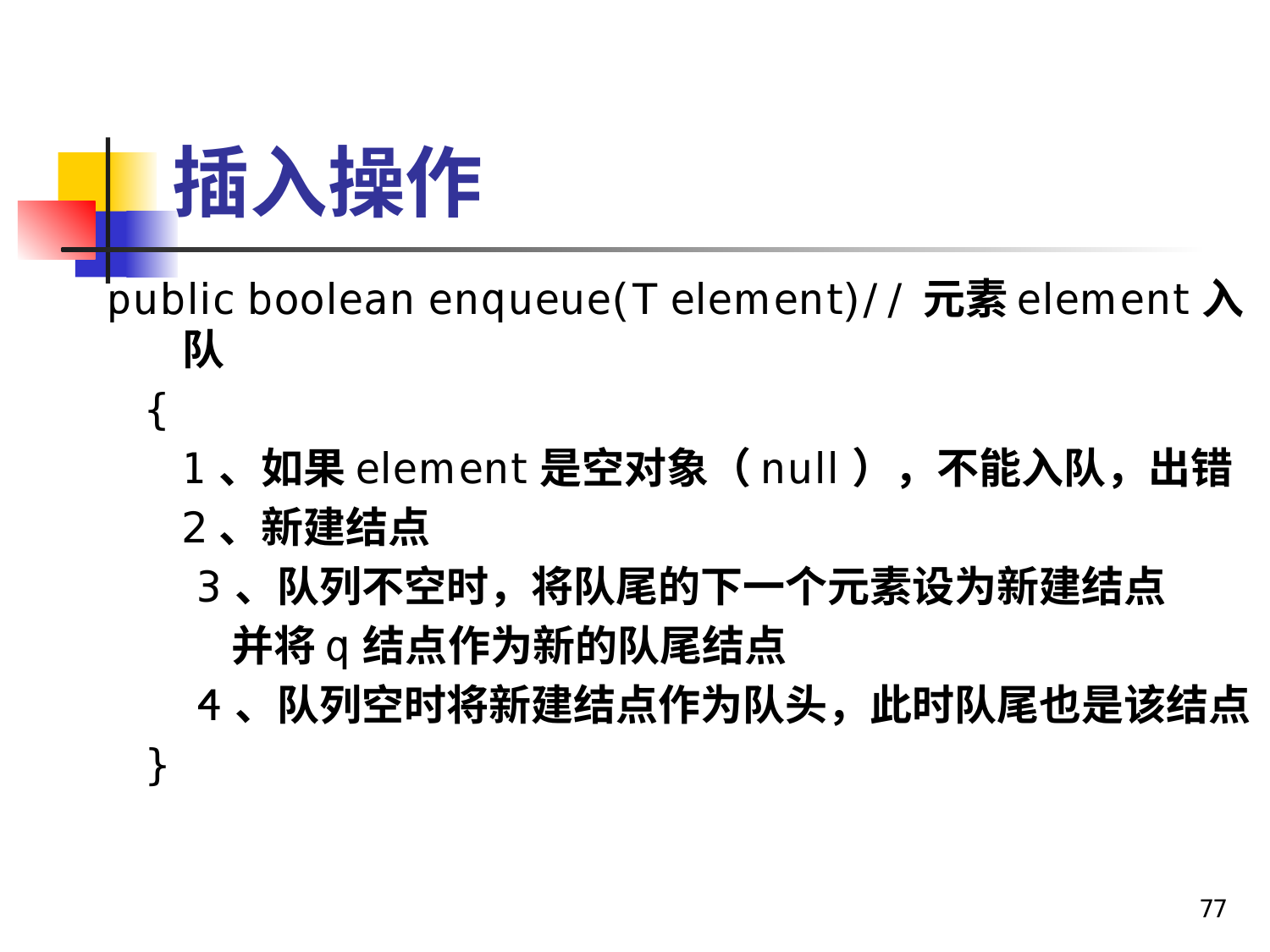

# 插入操作
 public boolean enqueue(T element)//元素element入队
    {
	1、如果element是空对象（null），不能入队，出错
	2、新建结点
        3、队列不空时，将队尾的下一个元素设为新建结点
             并将q结点作为新的队尾结点
        4、队列空时将新建结点作为队头，此时队尾也是该结点
    }
77